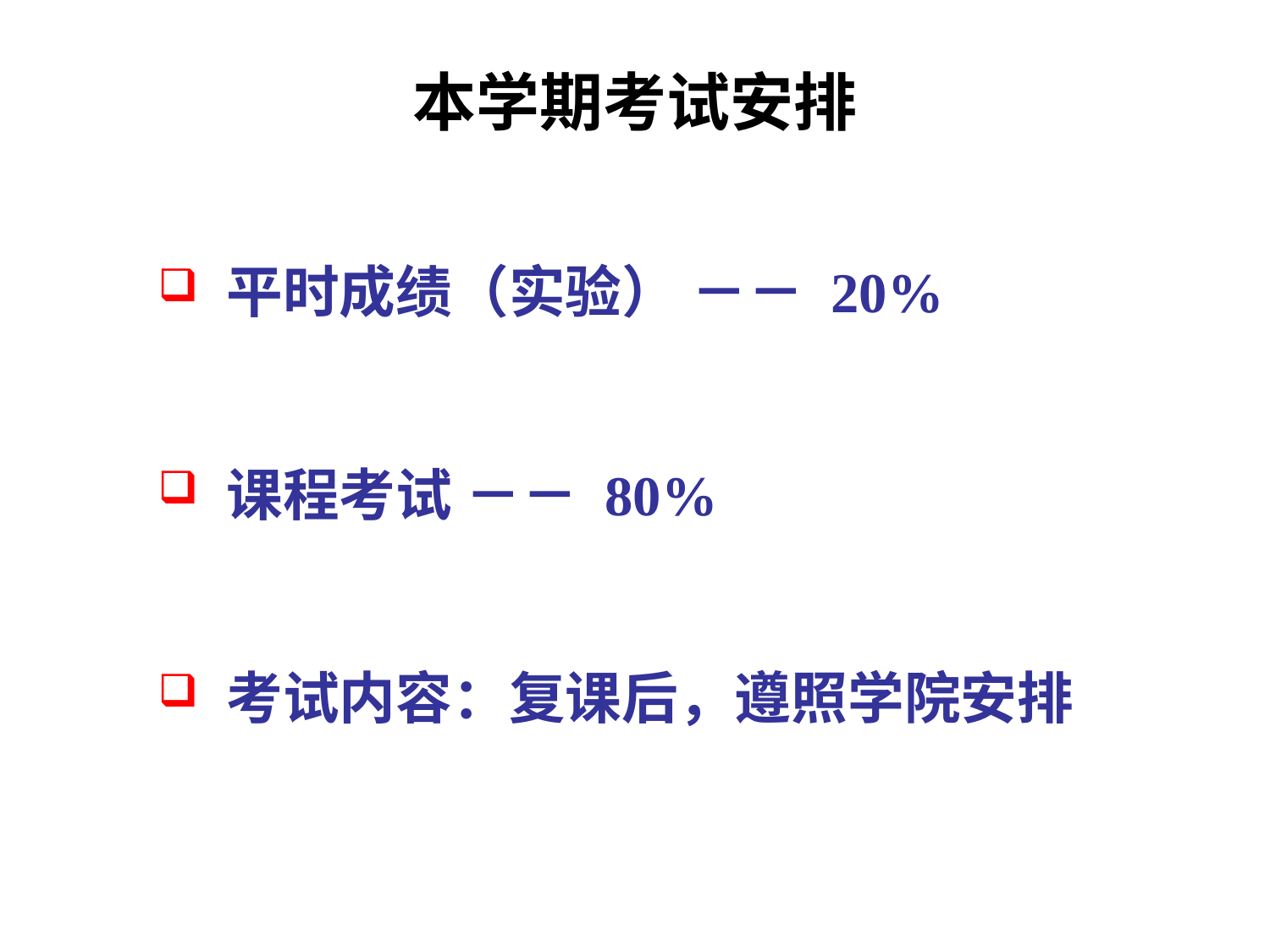

本学期考试安排
平时成绩（实验） －－ 20%

课程考试 －－ 80%

考试内容：复课后，遵照学院安排
7